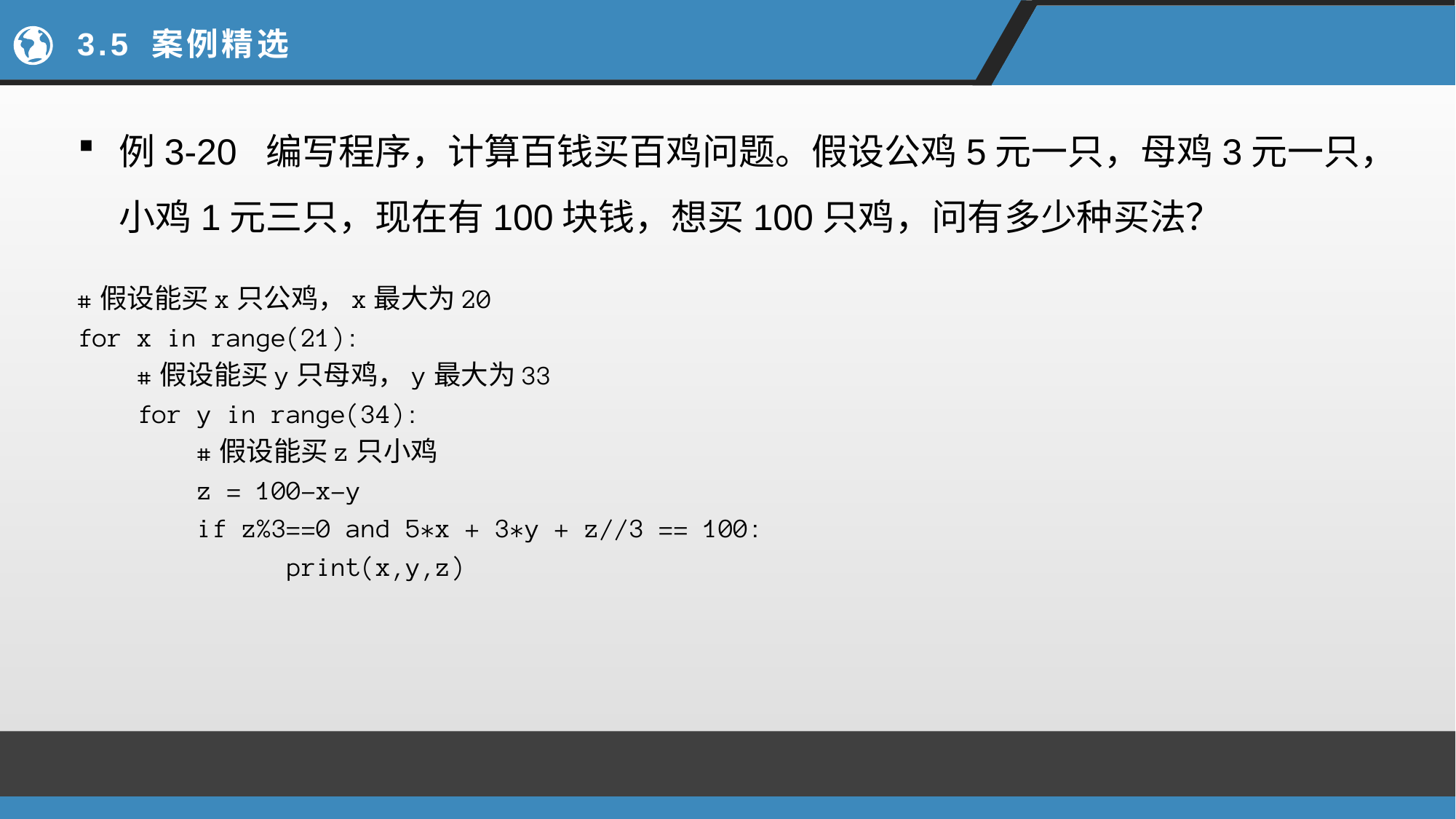

# 3.5 案例精选

例3-20  编写程序，计算百钱买百鸡问题。假设公鸡5元一只，母鸡3元一只，小鸡1元三只，现在有100块钱，想买100只鸡，问有多少种买法？

#假设能买x只公鸡，x最大为20
for x in range(21):
    #假设能买y只母鸡，y最大为33
    for y in range(34):
        #假设能买z只小鸡
        z = 100-x-y
        if z%3==0 and 5*x + 3*y + z//3 == 100:
              print(x,y,z)